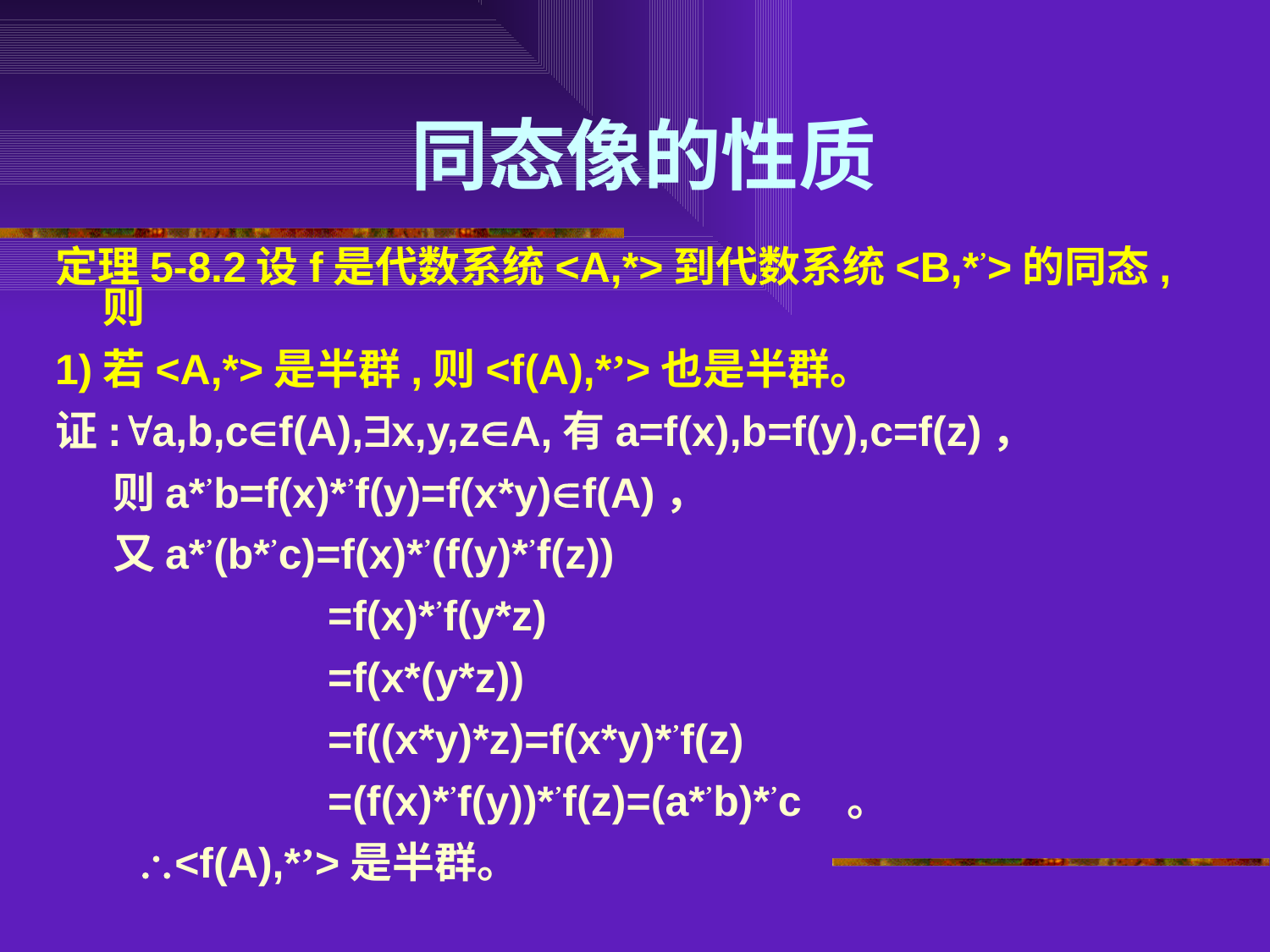

# 同态像的性质
定理5-8.2设f是代数系统<A,*>到代数系统<B,*’>的同态,则
1)若<A,*>是半群,则<f(A),*’>也是半群。
证:∀a,b,c∈f(A),∃x,y,z∈A,有a=f(x),b=f(y),c=f(z)，
     则a*’b=f(x)*’f(y)=f(x*y)∈f(A)，
     又a*’(b*’c)=f(x)*’(f(y)*’f(z))
                       =f(x)*’f(y*z)
                       =f(x*(y*z))
                       =f((x*y)*z)=f(x*y)*’f(z)
                       =(f(x)*’f(y))*’f(z)=(a*’b)*’c   。
       ∴<f(A),*’>是半群。